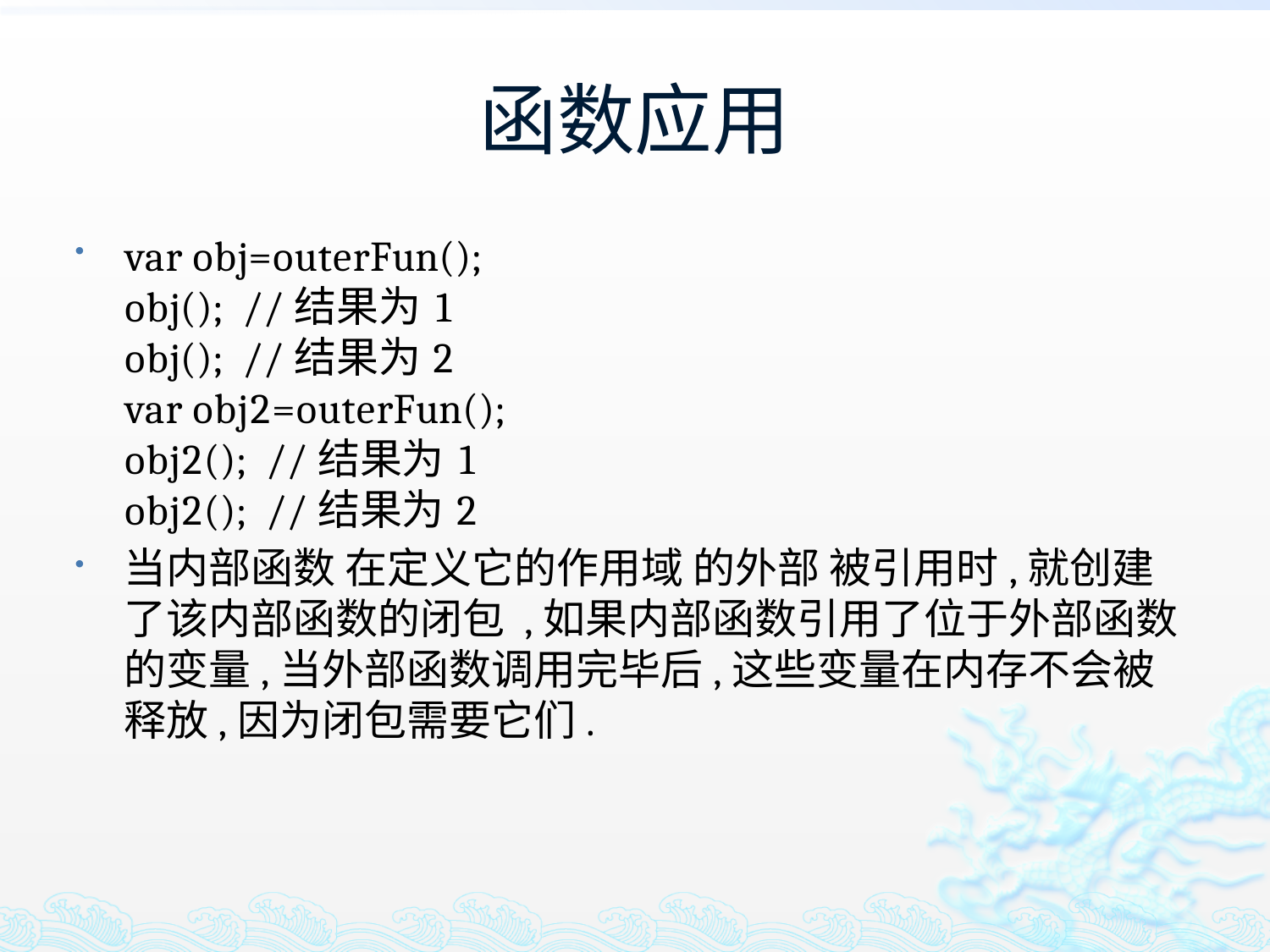

# 函数应用
var obj=outerFun();
obj();  //结果为1
obj();  //结果为2
var obj2=outerFun();
obj2();  //结果为1
obj2();  //结果为2
当内部函数 在定义它的作用域 的外部 被引用时,就创建了该内部函数的闭包 ,如果内部函数引用了位于外部函数的变量,当外部函数调用完毕后,这些变量在内存不会被 释放,因为闭包需要它们.